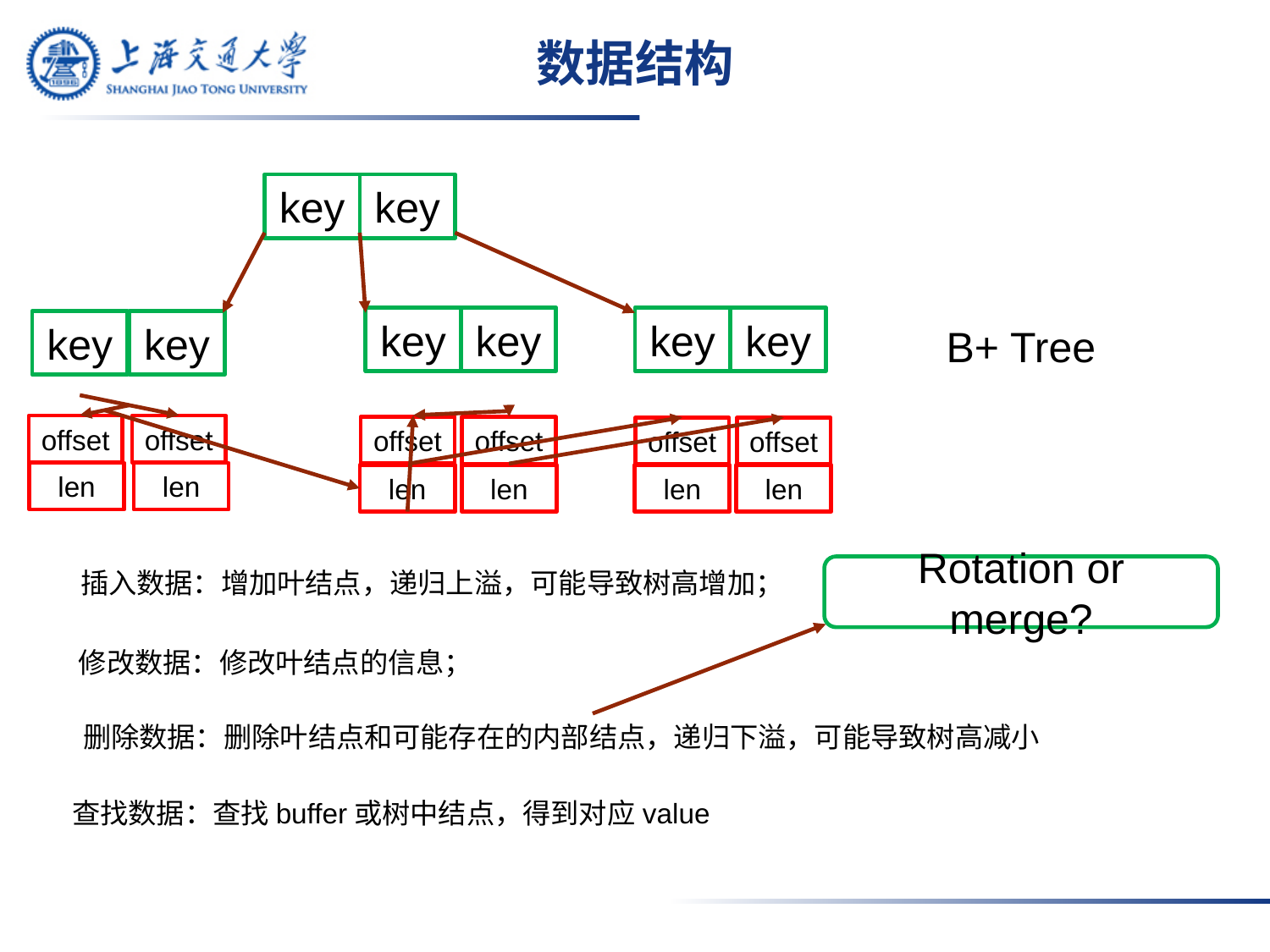

# 数据结构
key
key
key
key
key
key
key
key
B+ Tree
offset
offset
offset
offset
offset
offset
len
len
len
len
len
len
Rotation or merge?
插入数据：增加叶结点，递归上溢，可能导致树高增加；
修改数据：修改叶结点的信息；
删除数据：删除叶结点和可能存在的内部结点，递归下溢，可能导致树高减小
查找数据：查找buffer或树中结点，得到对应value